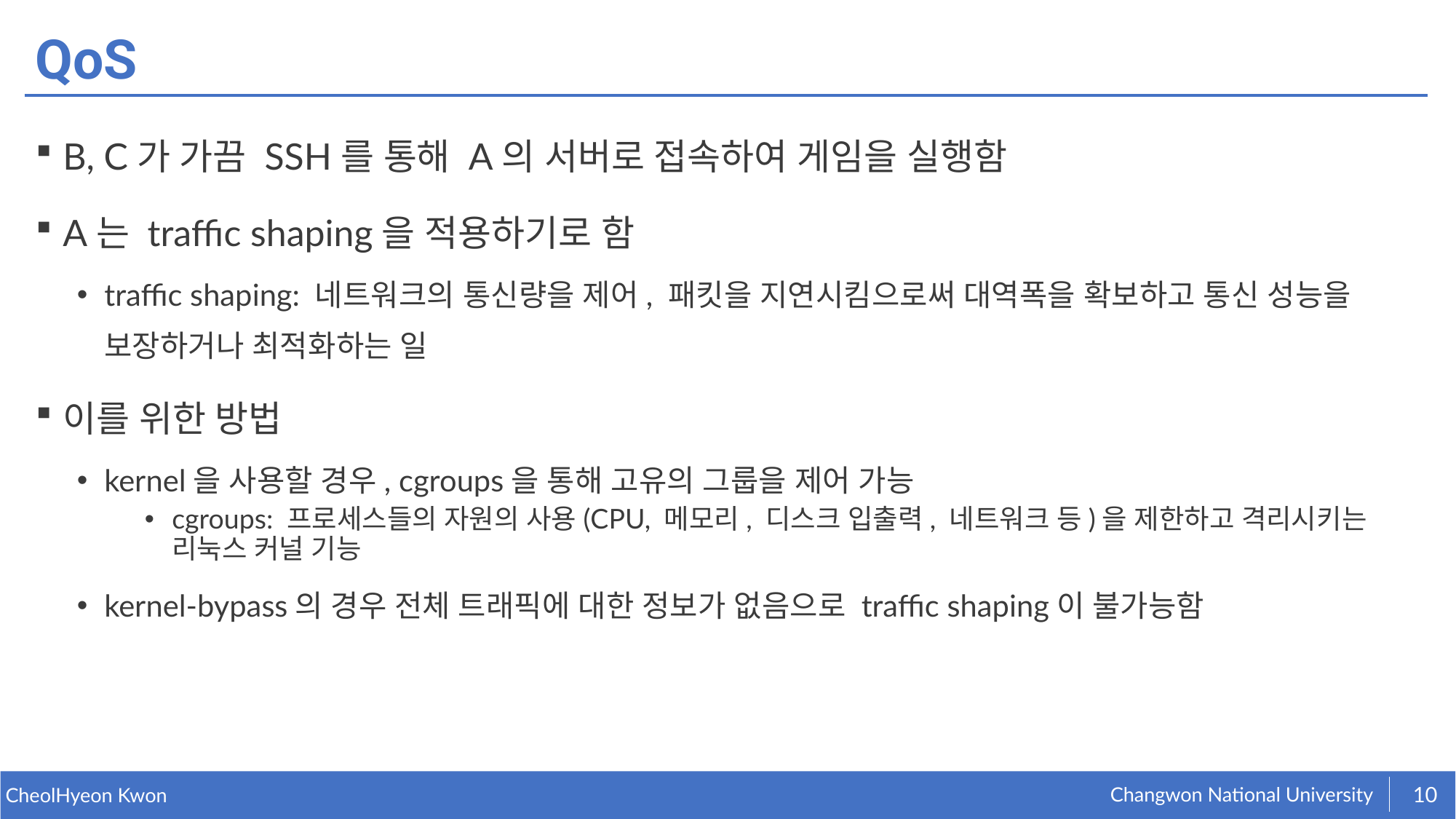

# QoS
B, C가 가끔 SSH를 통해 A의 서버로 접속하여 게임을 실행함
A는 traffic shaping을 적용하기로 함
traffic shaping: 네트워크의 통신량을 제어, 패킷을 지연시킴으로써 대역폭을 확보하고 통신 성능을 보장하거나 최적화하는 일
이를 위한 방법
kernel을 사용할 경우, cgroups을 통해 고유의 그룹을 제어 가능
cgroups: 프로세스들의 자원의 사용(CPU, 메모리, 디스크 입출력, 네트워크 등)을 제한하고 격리시키는 리눅스 커널 기능
kernel-bypass의 경우 전체 트래픽에 대한 정보가 없음으로 traffic shaping이 불가능함
10